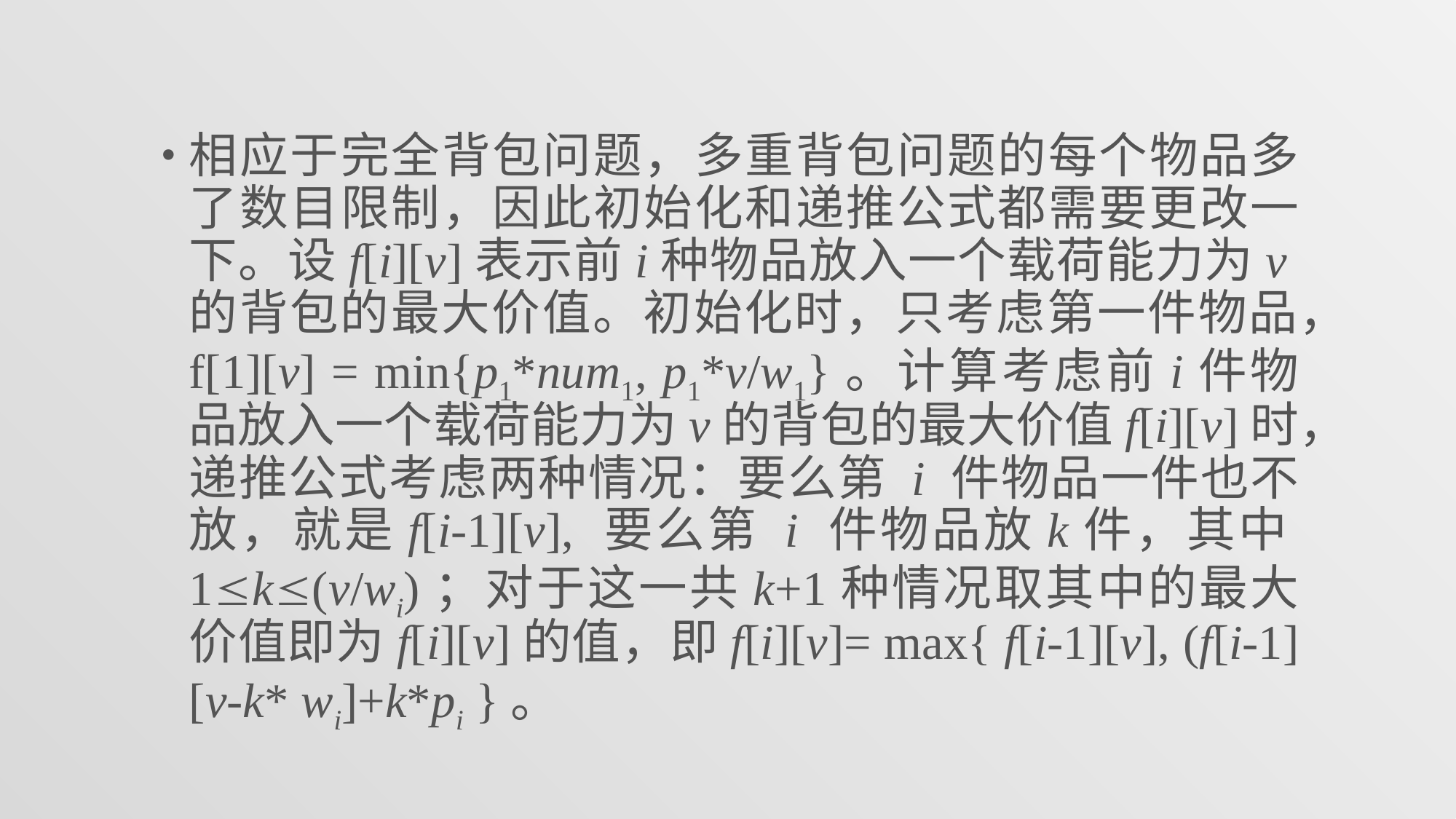

#
相应于完全背包问题，多重背包问题的每个物品多了数目限制，因此初始化和递推公式都需要更改一下。设f[i][v]表示前i种物品放入一个载荷能力为v的背包的最大价值。初始化时，只考虑第一件物品，f[1][v] = min{p1*num1, p1*v/w1}。计算考虑前i件物品放入一个载荷能力为v的背包的最大价值f[i][v]时，递推公式考虑两种情况：要么第 i 件物品一件也不放，就是f[i-1][v], 要么第 i 件物品放k件，其中1≤k≤(v/wi)；对于这一共k+1种情况取其中的最大价值即为f[i][v]的值，即f[i][v]= max{ f[i-1][v], (f[i-1][v-k* wi]+k*pi }。